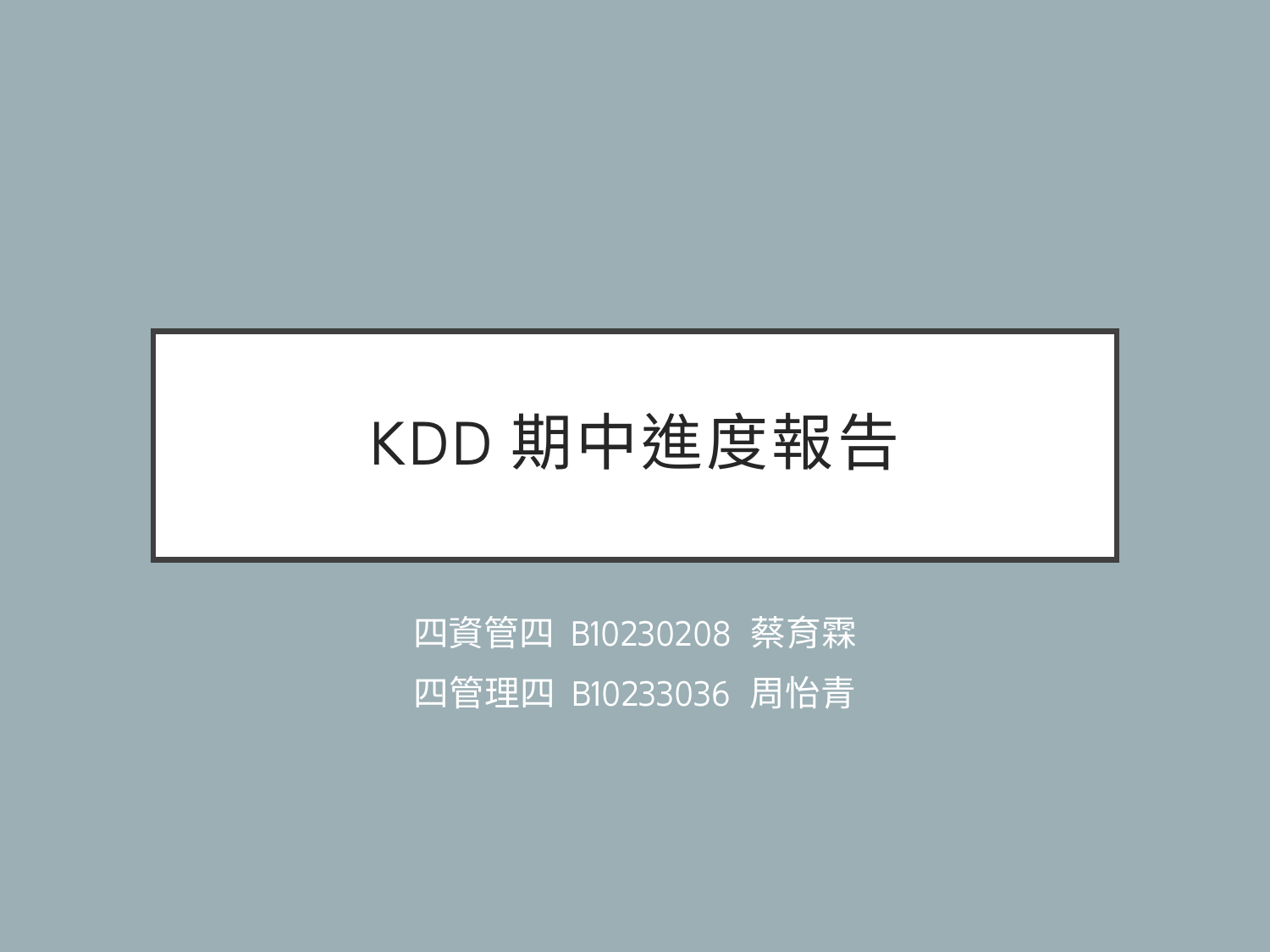

# KDD期中進度報告
四資管四 B10230208 蔡育霖
四管理四 B10233036 周怡青